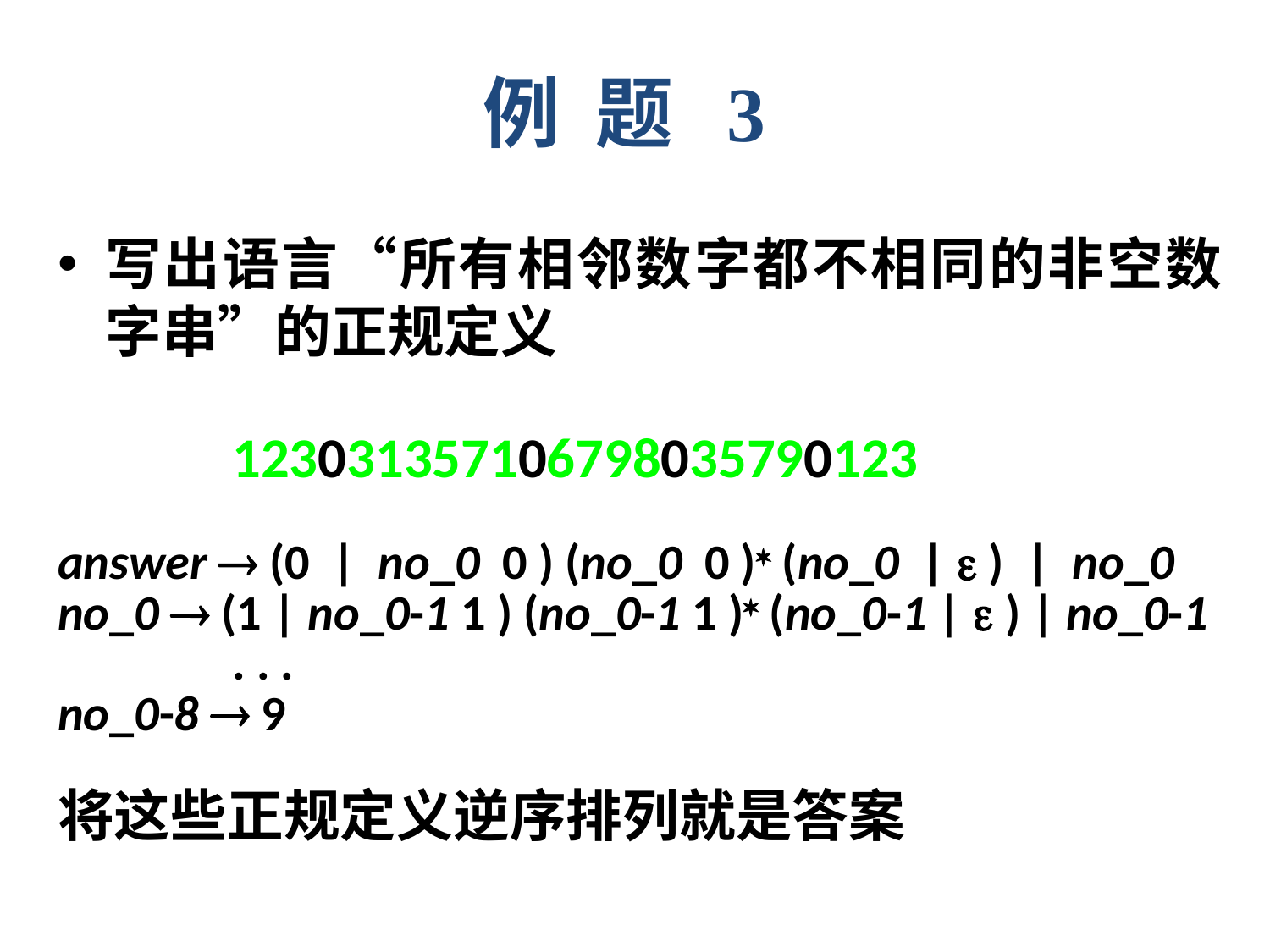

例  题  3
写出语言“所有相邻数字都不相同的非空数字串”的正规定义

		123031357106798035790123

answer → (0  |  no_0  0 ) (no_0  0 )∗ (no_0  | ε )  |  no_0
no_0 → (1 | no_0-1 1 ) (no_0-1 1 )∗ (no_0-1 | ε ) | no_0-1
		. . .
no_0-8 → 9

将这些正规定义逆序排列就是答案